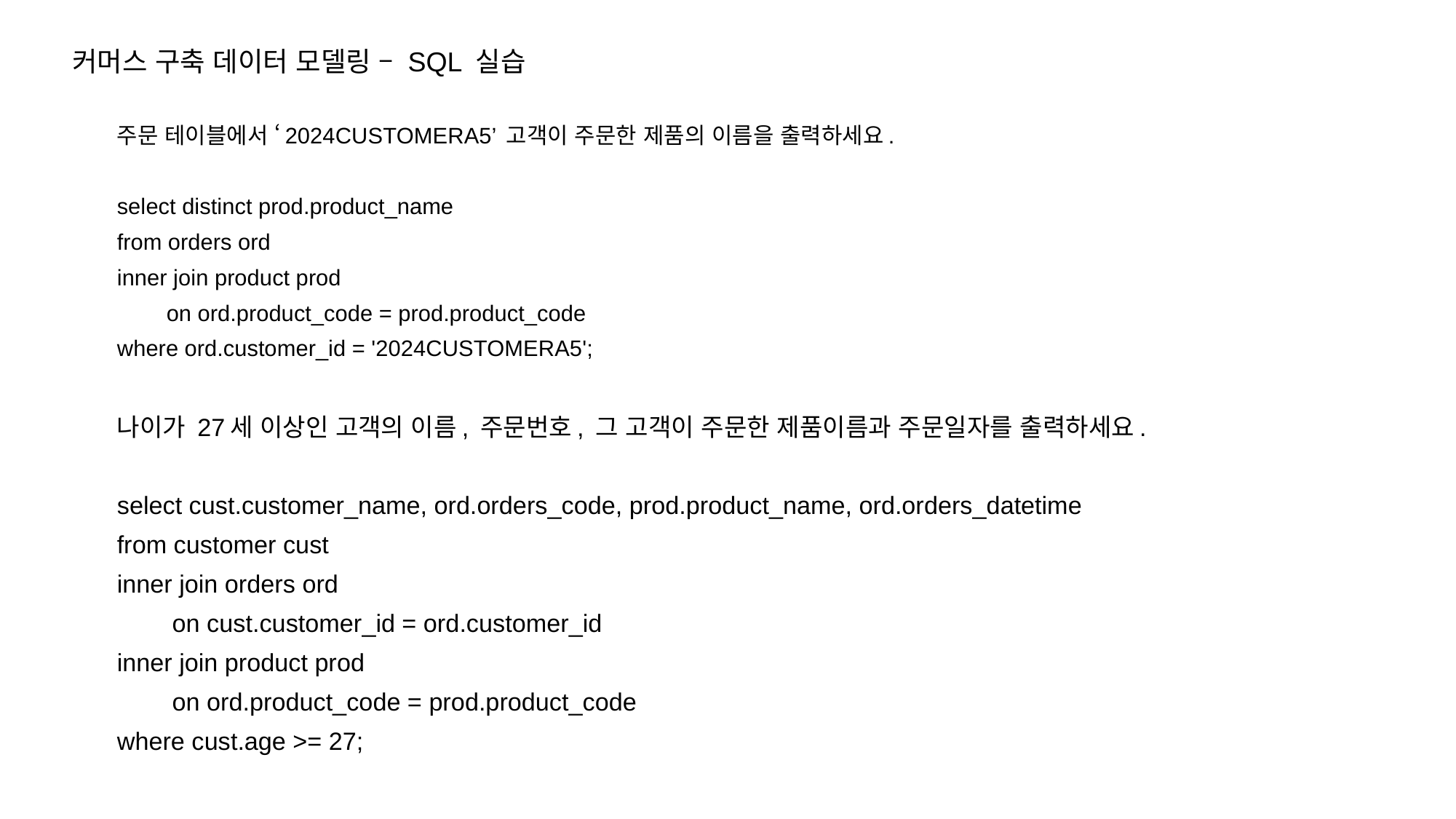

커머스 구축 데이터 모델링 – SQL 실습
주문 테이블에서 ‘2024CUSTOMERA5’ 고객이 주문한 제품의 이름을 출력하세요.

select distinct prod.product_name
from orders ord
inner join product prod
        on ord.product_code = prod.product_code
where ord.customer_id = '2024CUSTOMERA5';
나이가 27세 이상인 고객의 이름, 주문번호, 그 고객이 주문한 제품이름과 주문일자를 출력하세요.

select cust.customer_name, ord.orders_code, prod.product_name, ord.orders_datetime
from customer cust
inner join orders ord
        on cust.customer_id = ord.customer_id
inner join product prod
        on ord.product_code = prod.product_code
where cust.age >= 27;